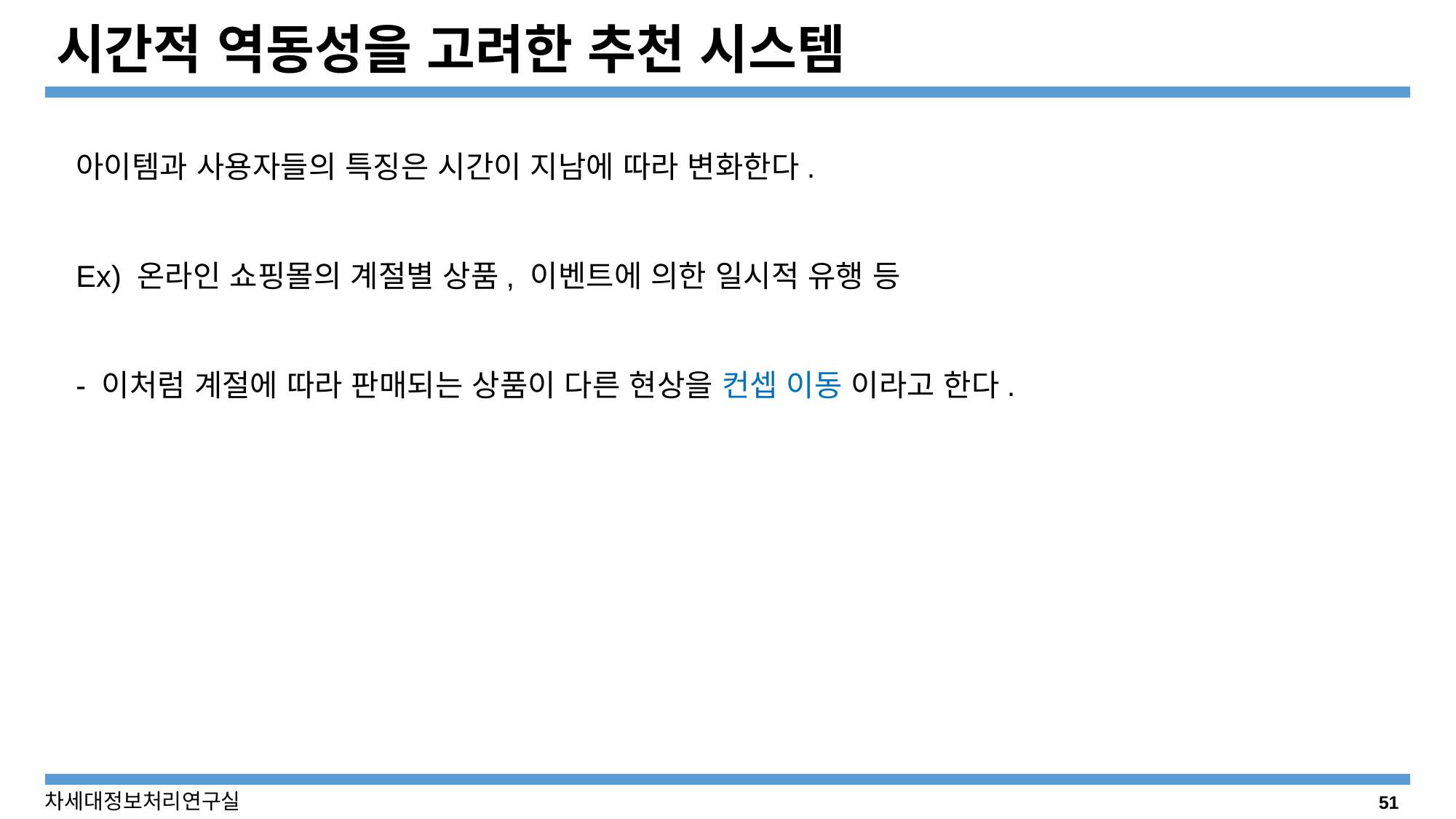

# 시간적 역동성을 고려한 추천 시스템
아이템과 사용자들의 특징은 시간이 지남에 따라 변화한다.

Ex) 온라인 쇼핑몰의 계절별 상품, 이벤트에 의한 일시적 유행 등

- 이처럼 계절에 따라 판매되는 상품이 다른 현상을 컨셉 이동 이라고 한다.
51